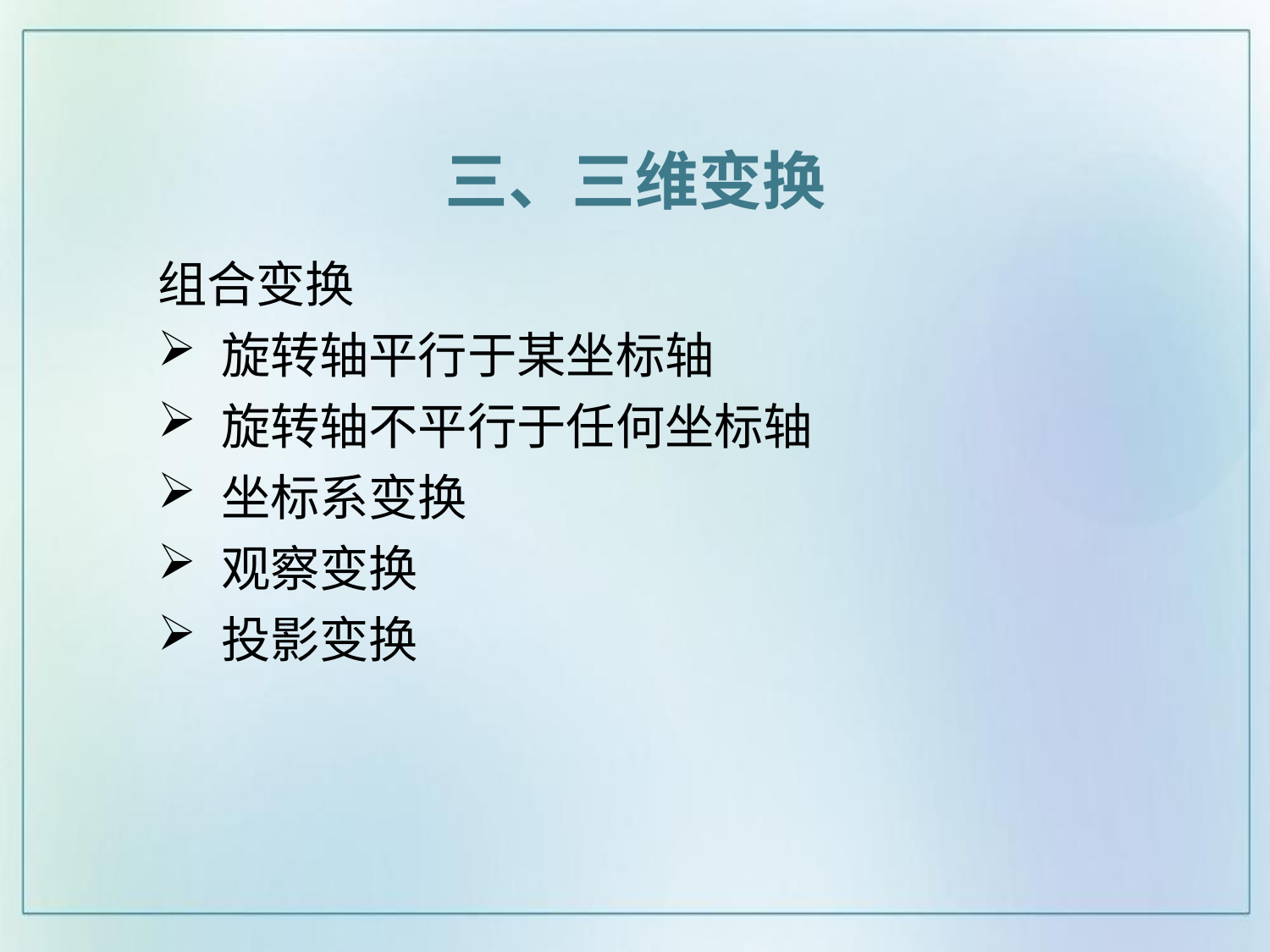

三、三维变换
组合变换
旋转轴平行于某坐标轴
旋转轴不平行于任何坐标轴
坐标系变换
观察变换
投影变换